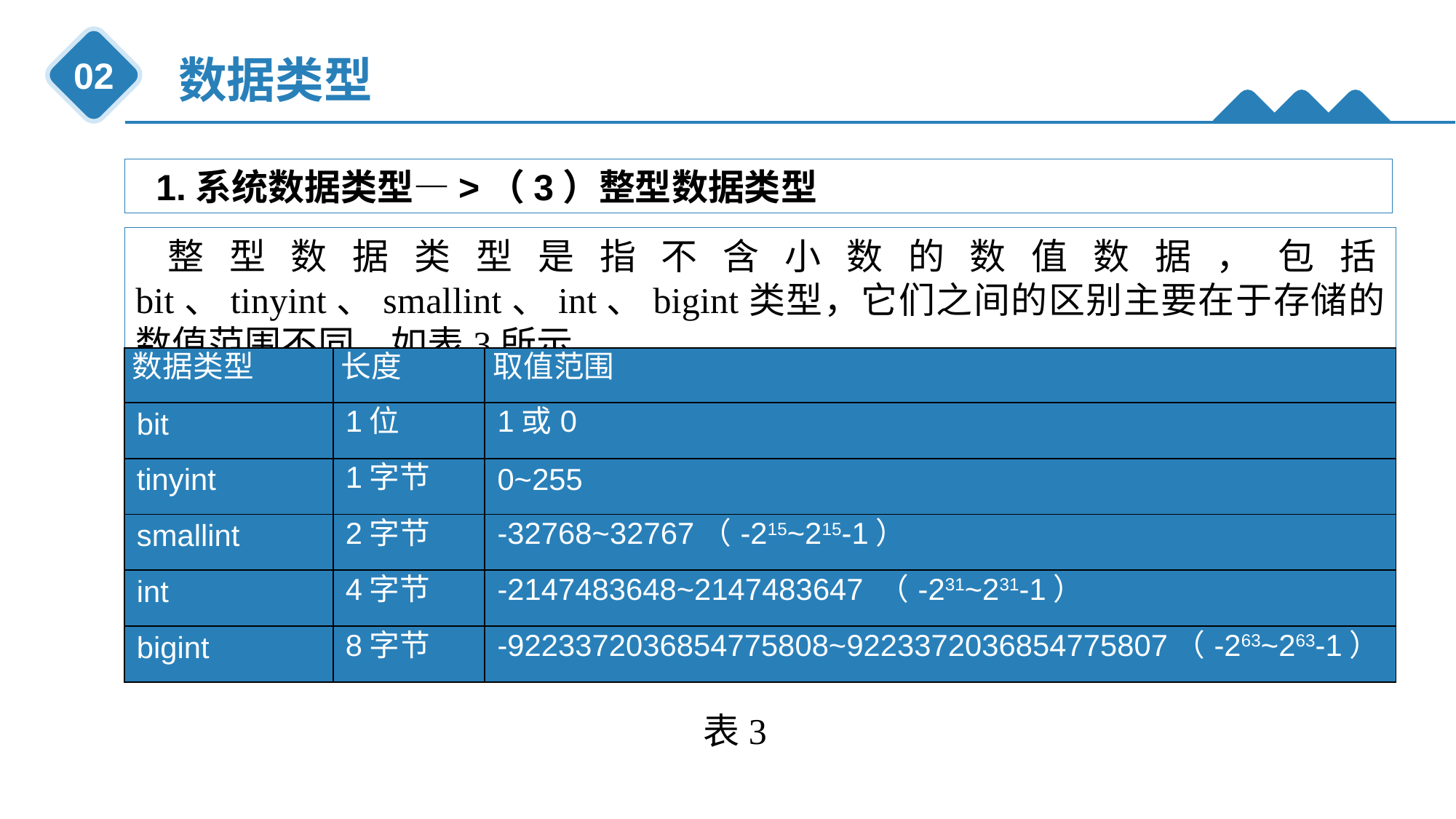

数据类型
02

  1.系统数据类型—>（3）整型数据类型
整型数据类型是指不含小数的数值数据，包括bit、tinyint、smallint、int、bigint类型，它们之间的区别主要在于存储的数值范围不同，如表3所示。
| 数据类型 | 长度 | 取值范围 |
| --- | --- | --- |
| bit | 1位 | 1或0 |
| tinyint | 1字节 | 0~255 |
| smallint | 2字节 | -32768~32767（-215~215-1） |
| int | 4字节 | -2147483648~2147483647 （-231~231-1） |
| bigint | 8字节 | -9223372036854775808~9223372036854775807（-263~263-1） |
表3
表3